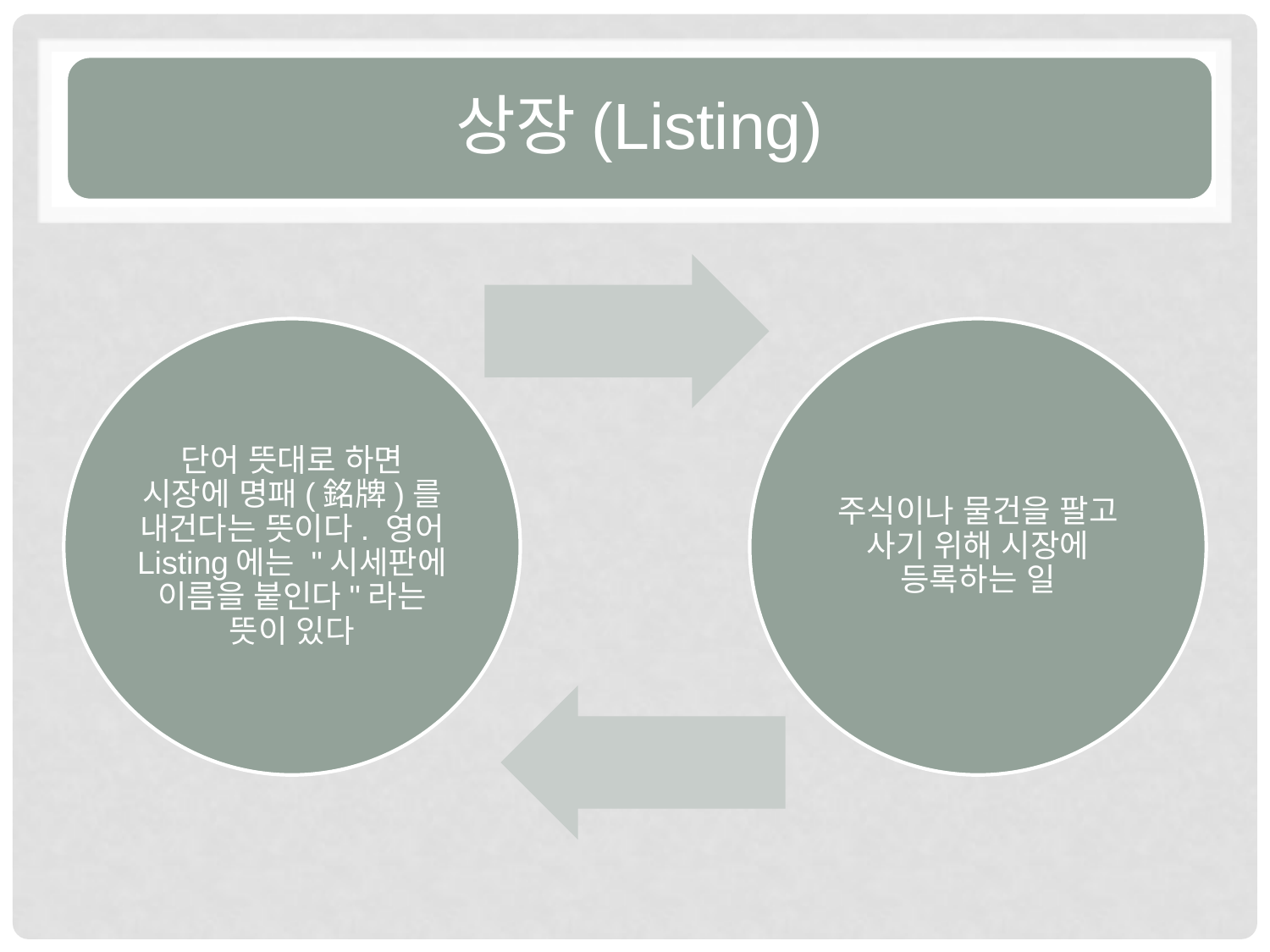

상장(Listing)

단어 뜻대로 하면 시장에 명패(銘牌)를 내건다는 뜻이다. 영어 Listing에는 "시세판에 이름을 붙인다"라는 뜻이 있다
주식이나 물건을 팔고 사기 위해 시장에 등록하는 일